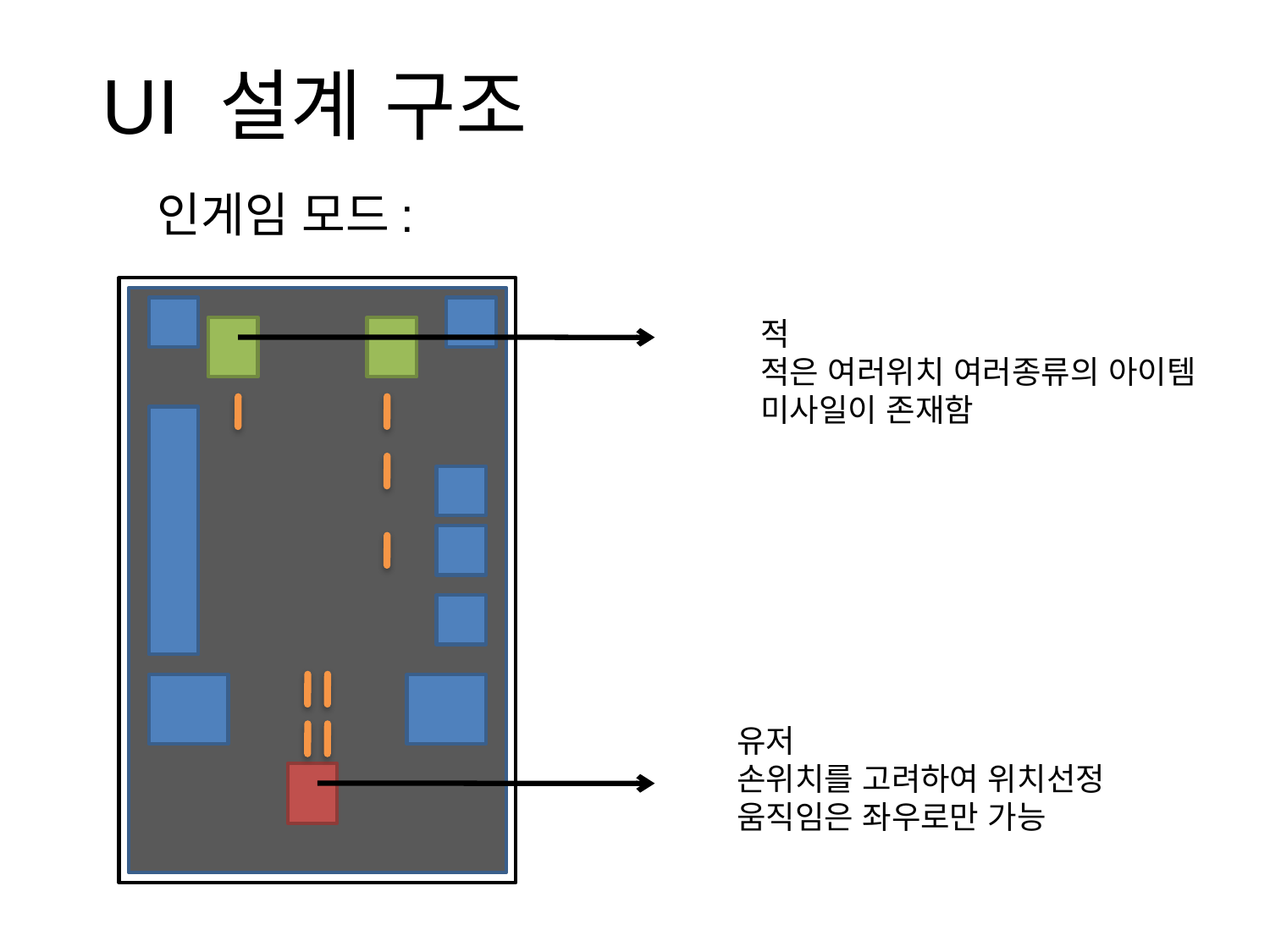

# UI 설계 구조
인게임 모드:

적
적은 여러위치 여러종류의 아이템
미사일이 존재함

유저
손위치를 고려하여 위치선정
움직임은 좌우로만 가능